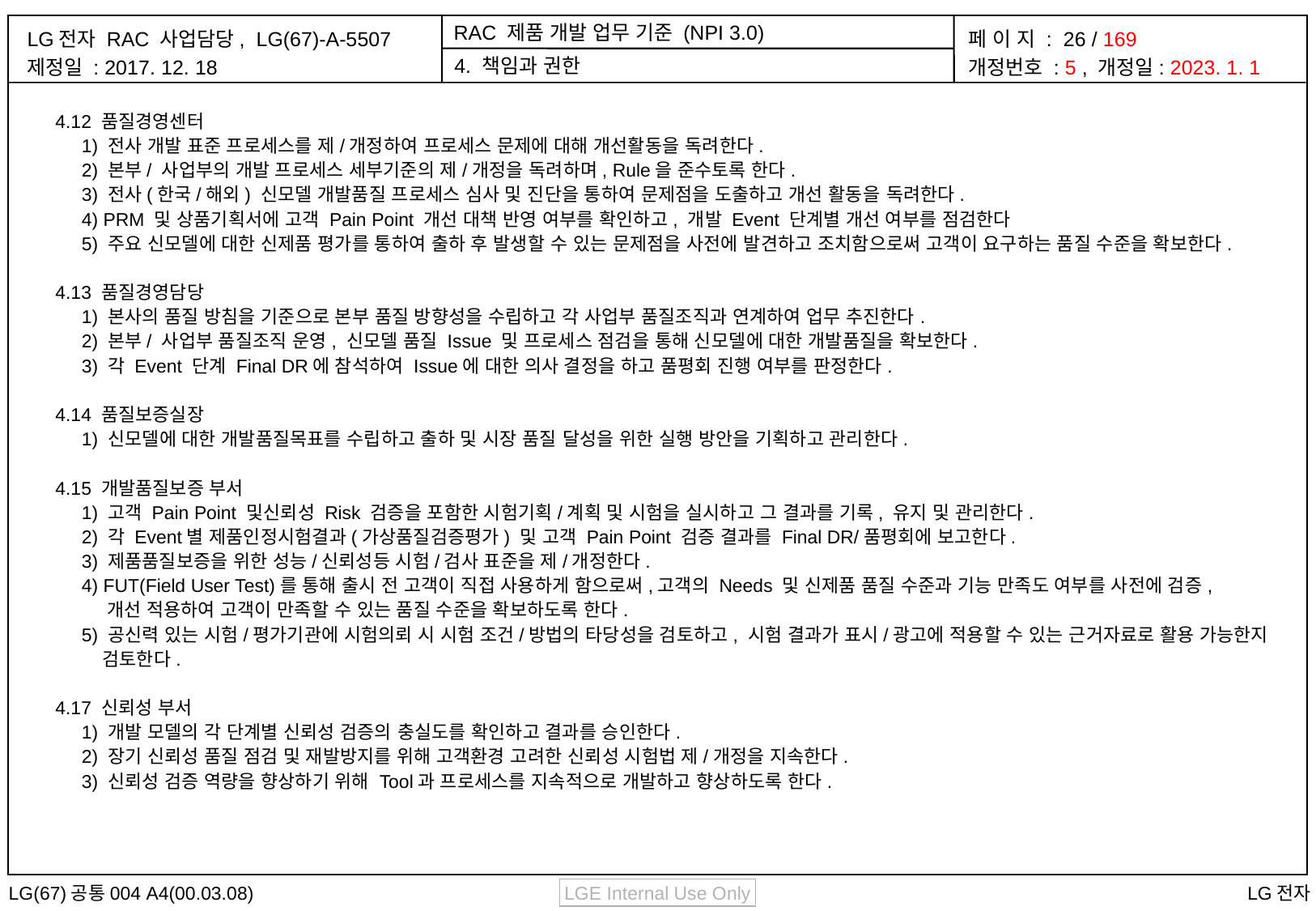

4. 책임과 권한
     4.12 품질경영센터
          1) 전사 개발 표준 프로세스를 제/개정하여 프로세스 문제에 대해 개선활동을 독려한다.
          2) 본부/ 사업부의 개발 프로세스 세부기준의 제/개정을 독려하며, Rule을 준수토록 한다.
          3) 전사(한국/해외) 신모델 개발품질 프로세스 심사 및 진단을 통하여 문제점을 도출하고 개선 활동을 독려한다.
          4) PRM 및 상품기획서에 고객 Pain Point 개선 대책 반영 여부를 확인하고, 개발 Event 단계별 개선 여부를 점검한다
          5) 주요 신모델에 대한 신제품 평가를 통하여 출하 후 발생할 수 있는 문제점을 사전에 발견하고 조치함으로써 고객이 요구하는 품질 수준을 확보한다.

     4.13 품질경영담당
          1) 본사의 품질 방침을 기준으로 본부 품질 방향성을 수립하고 각 사업부 품질조직과 연계하여 업무 추진한다.
          2) 본부/ 사업부 품질조직 운영, 신모델 품질 Issue 및 프로세스 점검을 통해 신모델에 대한 개발품질을 확보한다.
          3) 각 Event 단계 Final DR에 참석하여 Issue에 대한 의사 결정을 하고 품평회 진행 여부를 판정한다.

     4.14 품질보증실장
          1) 신모델에 대한 개발품질목표를 수립하고 출하 및 시장 품질 달성을 위한 실행 방안을 기획하고 관리한다.

     4.15 개발품질보증 부서
          1) 고객 Pain Point 및신뢰성 Risk 검증을 포함한 시험기획/계획 및 시험을 실시하고 그 결과를 기록, 유지 및 관리한다.
          2) 각 Event별 제품인정시험결과(가상품질검증평가) 및 고객 Pain Point 검증 결과를 Final DR/품평회에 보고한다.
          3) 제품품질보증을 위한 성능/신뢰성등 시험/검사 표준을 제/개정한다.
          4) FUT(Field User Test)를 통해 출시 전 고객이 직접 사용하게 함으로써,고객의 Needs 및 신제품 품질 수준과 기능 만족도 여부를 사전에 검증,
              개선 적용하여 고객이 만족할 수 있는 품질 수준을 확보하도록 한다.
          5) 공신력 있는 시험/평가기관에 시험의뢰 시 시험 조건/방법의 타당성을 검토하고, 시험 결과가 표시/광고에 적용할 수 있는 근거자료로 활용 가능한지
              검토한다.

     4.17 신뢰성 부서
          1) 개발 모델의 각 단계별 신뢰성 검증의 충실도를 확인하고 결과를 승인한다.
          2) 장기 신뢰성 품질 점검 및 재발방지를 위해 고객환경 고려한 신뢰성 시험법 제/개정을 지속한다.
          3) 신뢰성 검증 역량을 향상하기 위해 Tool과 프로세스를 지속적으로 개발하고 향상하도록 한다.